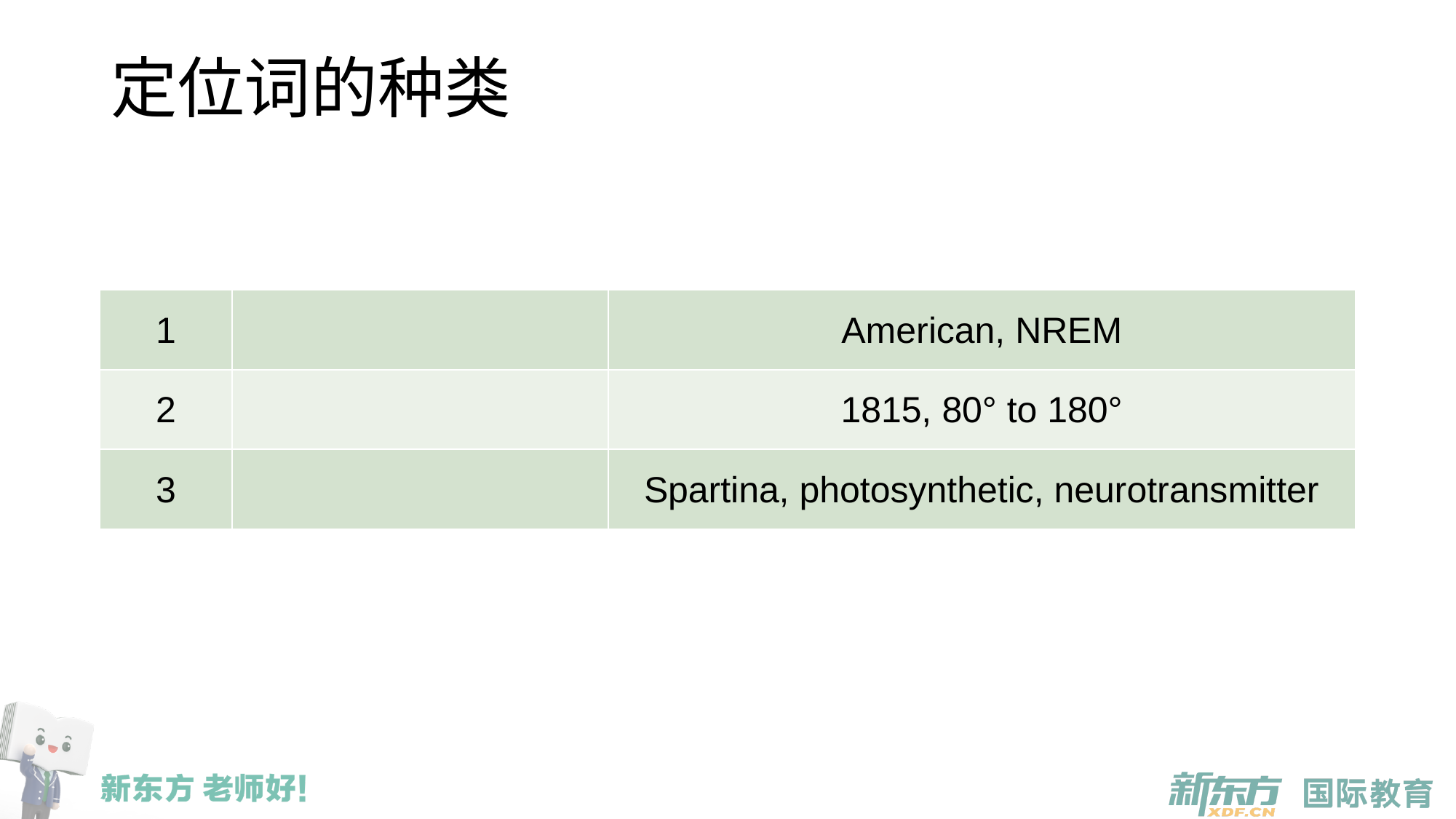

# 定位词的种类
| 1 |  | American, NREM |
| --- | --- | --- |
| 2 |  | 1815, 80° to 180° |
| 3 |  | Spartina, photosynthetic, neurotransmitter |